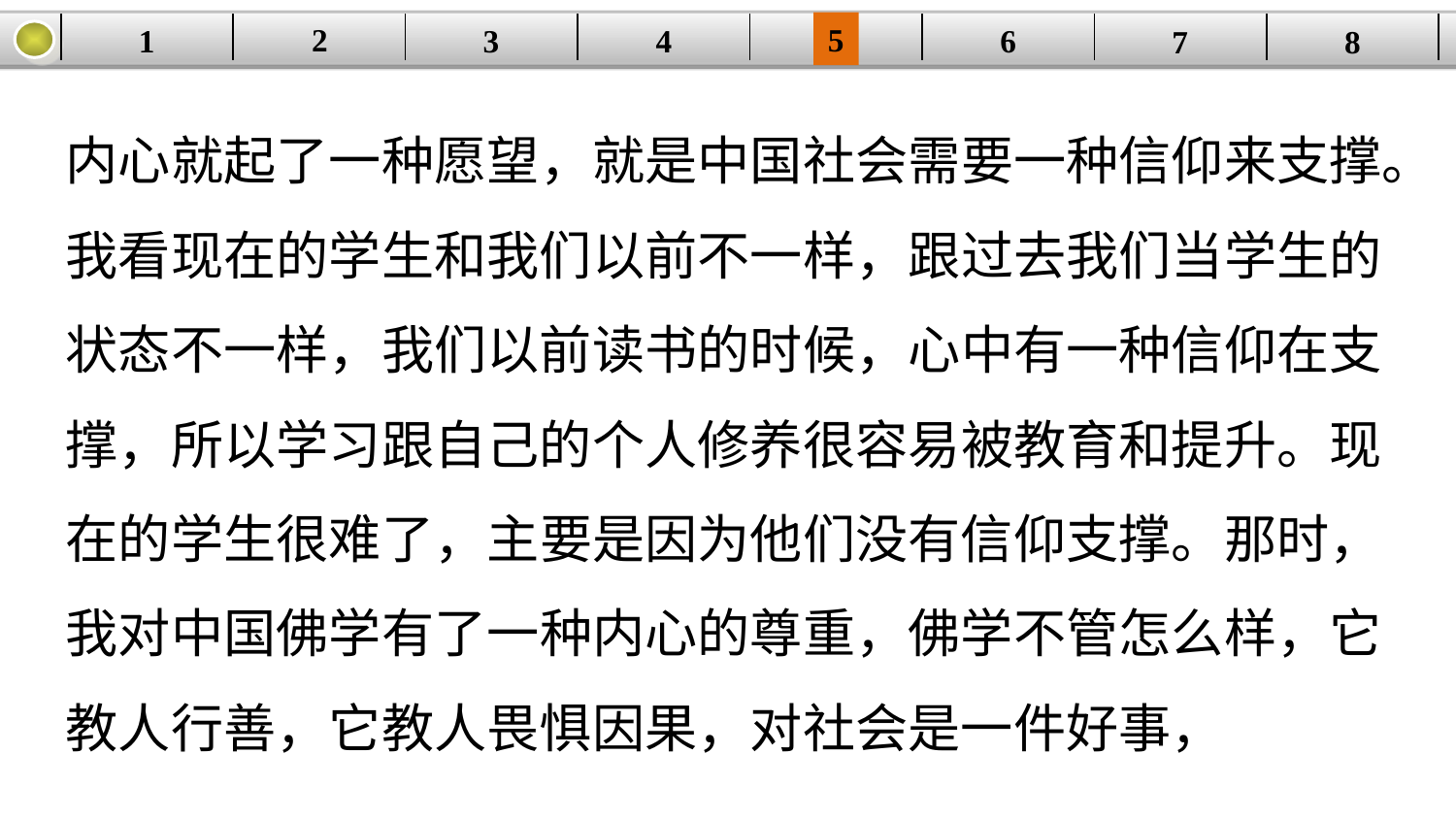

5
2
1
4
6
|  |  |  |  |  |  |  |  |
| --- | --- | --- | --- | --- | --- | --- | --- |
3
8
7

内心就起了一种愿望，就是中国社会需要一种信仰来支撑。我看现在的学生和我们以前不一样，跟过去我们当学生的状态不一样，我们以前读书的时候，心中有一种信仰在支撑，所以学习跟自己的个人修养很容易被教育和提升。现在的学生很难了，主要是因为他们没有信仰支撑。那时，我对中国佛学有了一种内心的尊重，佛学不管怎么样，它教人行善，它教人畏惧因果，对社会是一件好事，